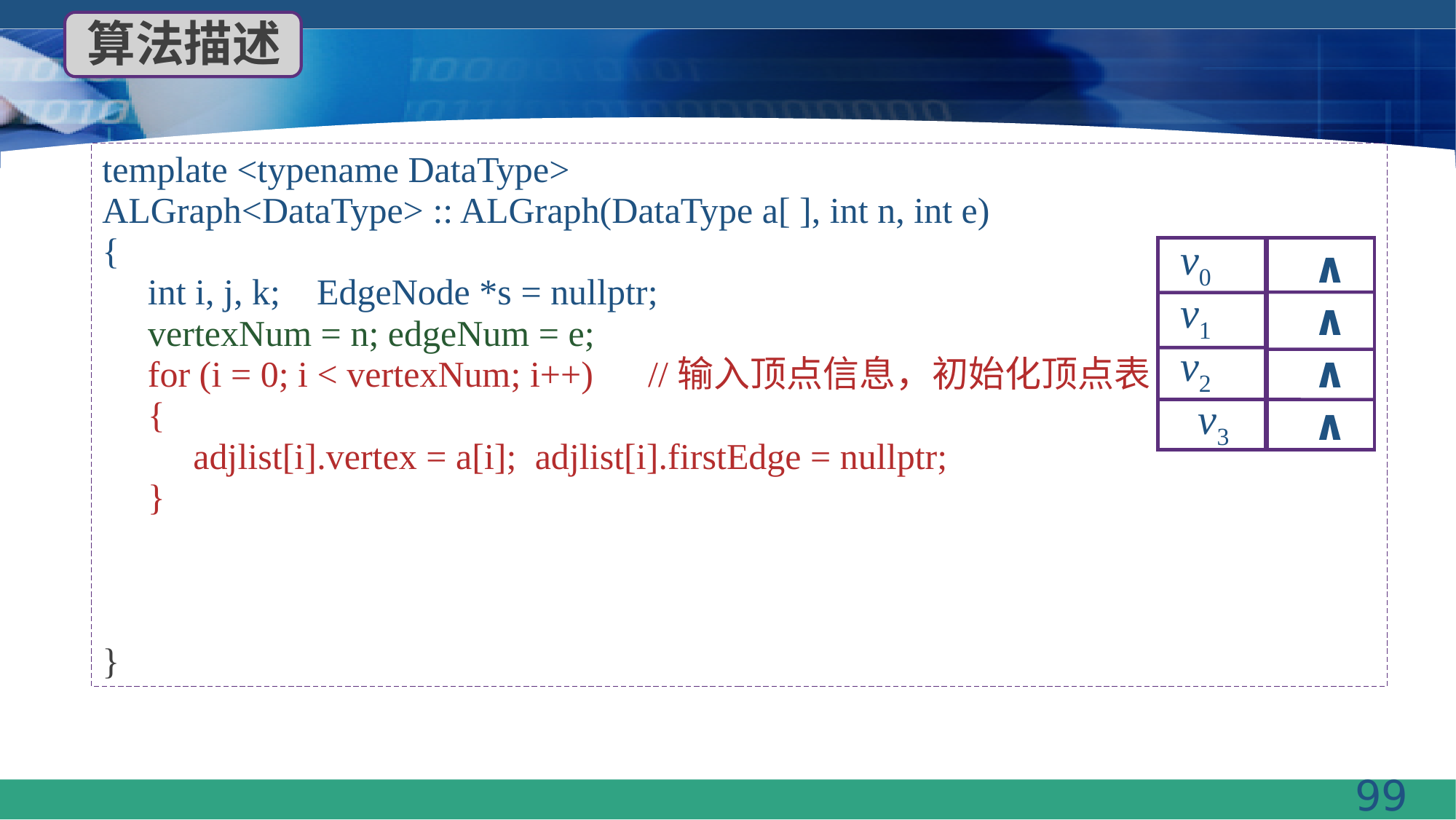

算法描述

template <typename DataType>
ALGraph<DataType> :: ALGraph(DataType a[ ], int n, int e)
{
     int i, j, k;    EdgeNode *s = nullptr;
     vertexNum = n; edgeNum = e;
     for (i = 0; i < vertexNum; i++)      //输入顶点信息，初始化顶点表
     {
          adjlist[i].vertex = a[i];  adjlist[i].firstEdge = nullptr;
     }

}
 v0
 v1
 v2
 v3

∧
∧
∧
∧